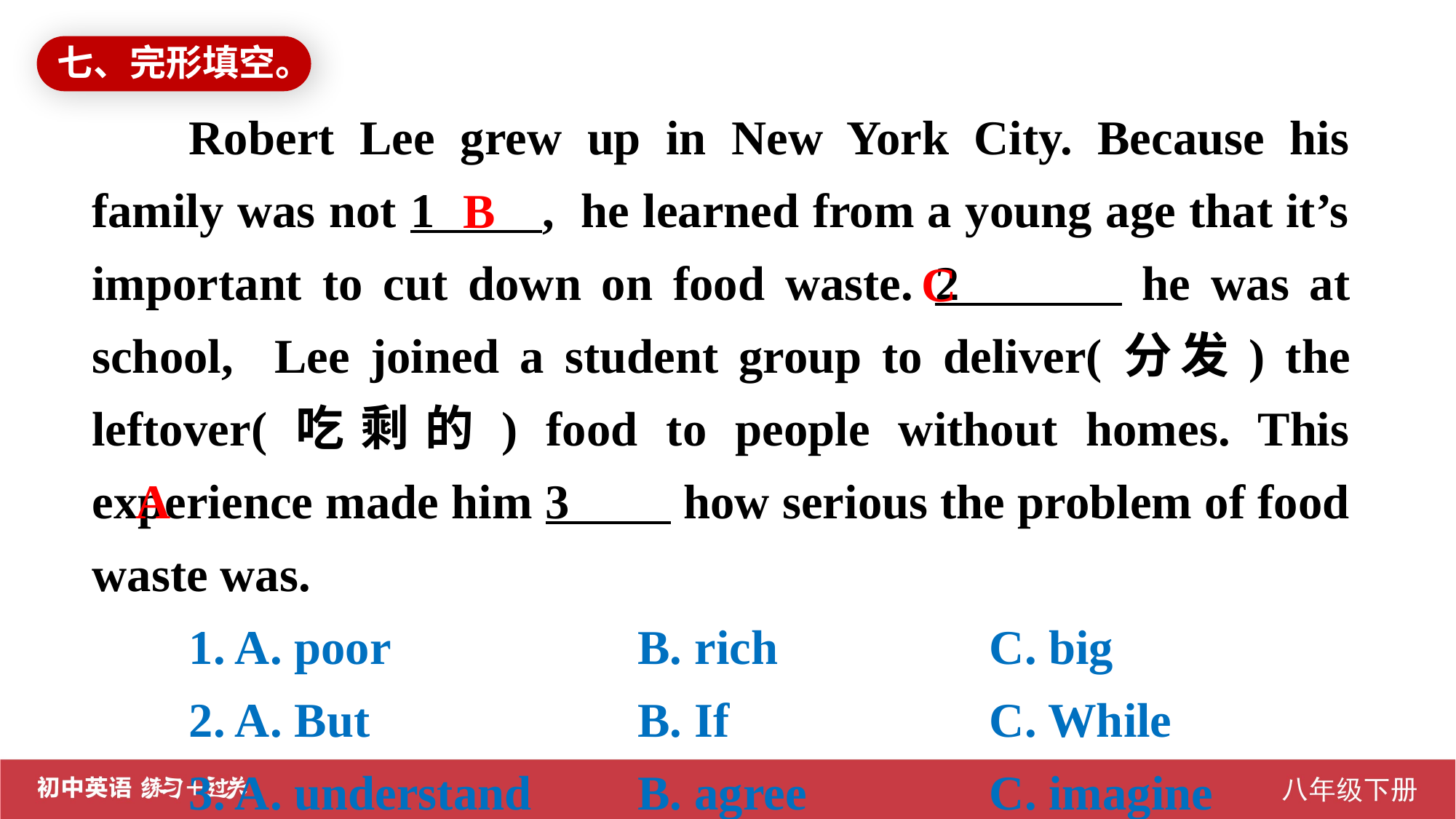

七、完形填空。

Robert Lee grew up in New York City. Because his family was not 1        ,  he learned from a young age that it’s important to cut down on food waste. 2         he was at school,  Lee joined a student group to deliver(分发) the leftover(吃剩的) food to people without homes. This experience made him 3         how serious the problem of food waste was.
1. A. poor			B. rich		  C. big
2. A. But			B. If			  C. While
3. A. understand	B. agree		  C. imagine
B
C
A